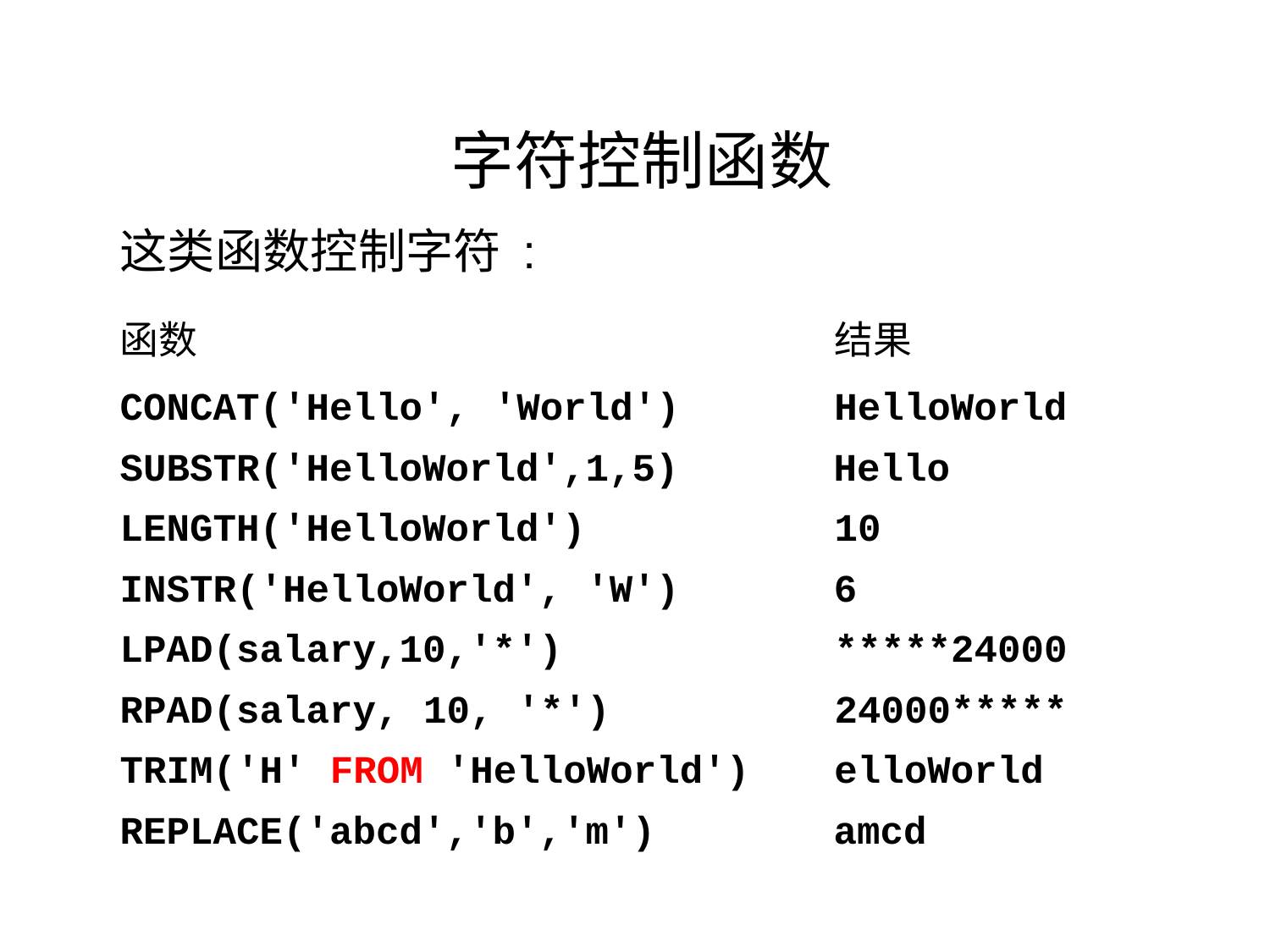

字符控制函数
这类函数控制字符 :
函数
结果
CONCAT('Hello', 'World') HelloWorld
SUBSTR('HelloWorld',1,5) Hello
LENGTH('HelloWorld')
10
INSTR('HelloWorld', 'W') 6
LPAD(salary,10,'*')
*****24000
24000*****
RPAD(salary, 10, '*')
TRIM('H' FROM 'HelloWorld') elloWorld
REPLACE('abcd','b','m') amcd